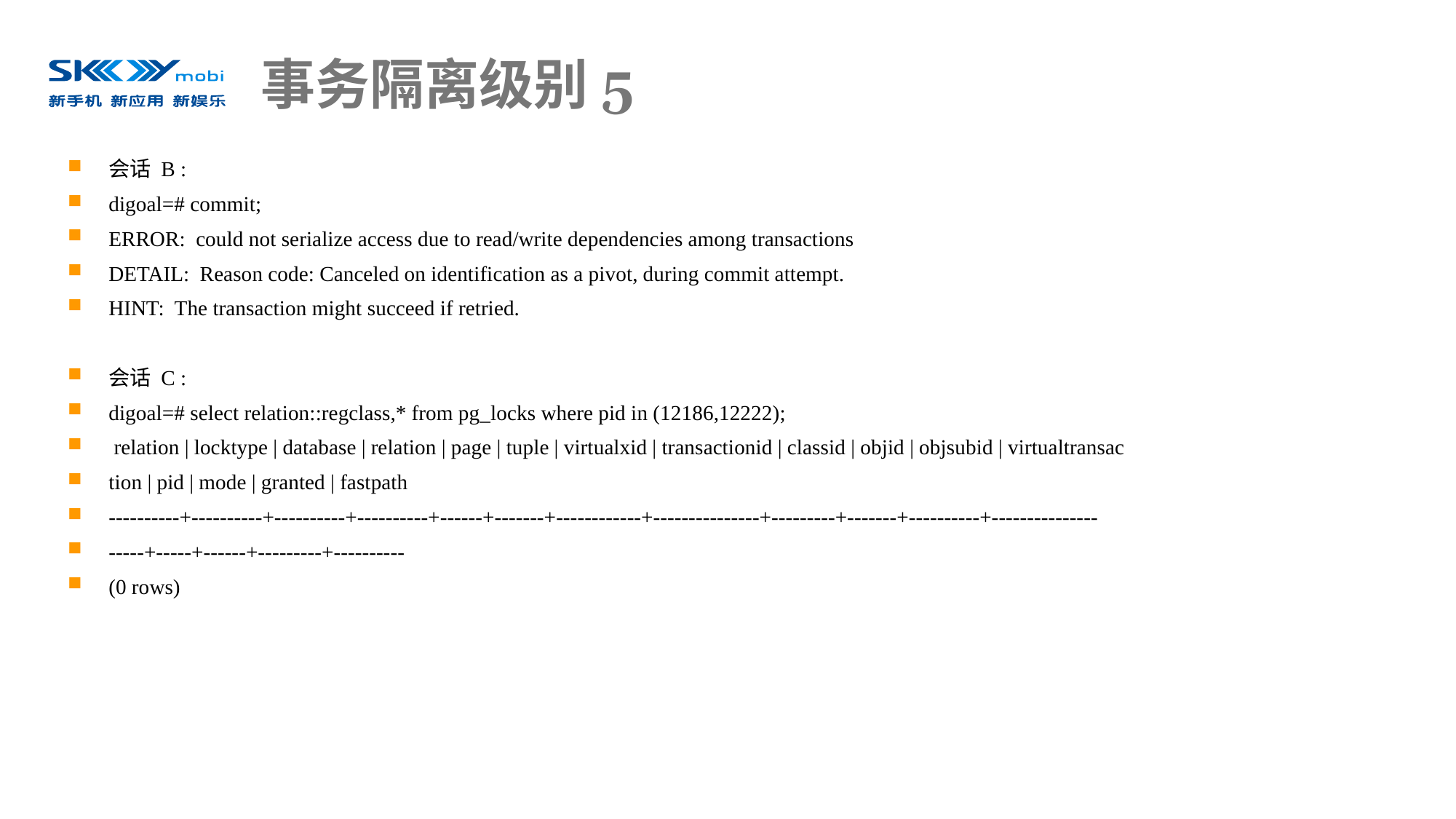

# 事务隔离级别5
会话 B :
digoal=# commit;
ERROR:  could not serialize access due to read/write dependencies among transactions
DETAIL:  Reason code: Canceled on identification as a pivot, during commit attempt.
HINT:  The transaction might succeed if retried.

会话 C :
digoal=# select relation::regclass,* from pg_locks where pid in (12186,12222);
 relation | locktype | database | relation | page | tuple | virtualxid | transactionid | classid | objid | objsubid | virtualtransac
tion | pid | mode | granted | fastpath
----------+----------+----------+----------+------+-------+------------+---------------+---------+-------+----------+---------------
-----+-----+------+---------+----------
(0 rows)